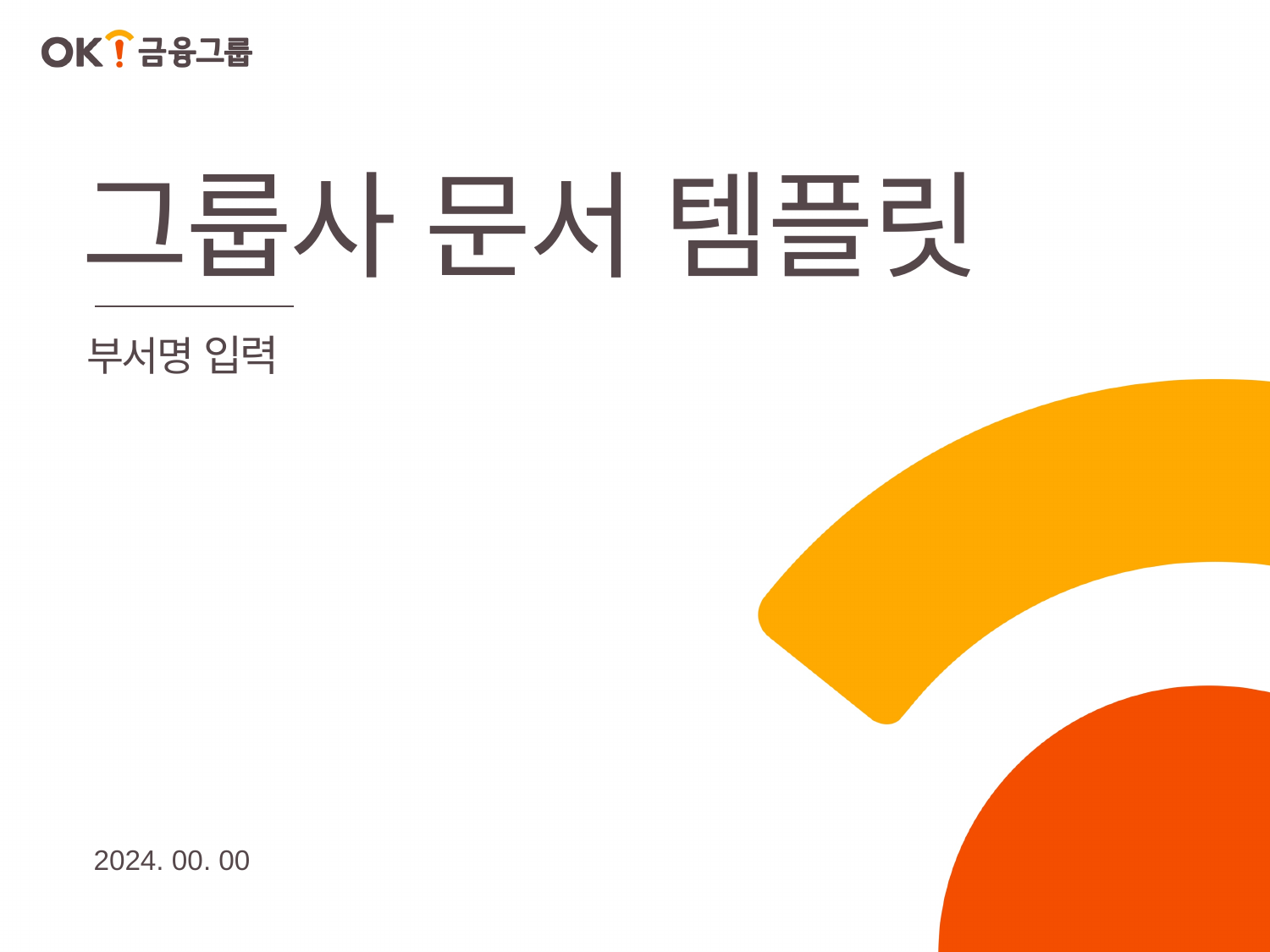

그룹사 문서 템플릿
부서명 입력
2024. 00. 00